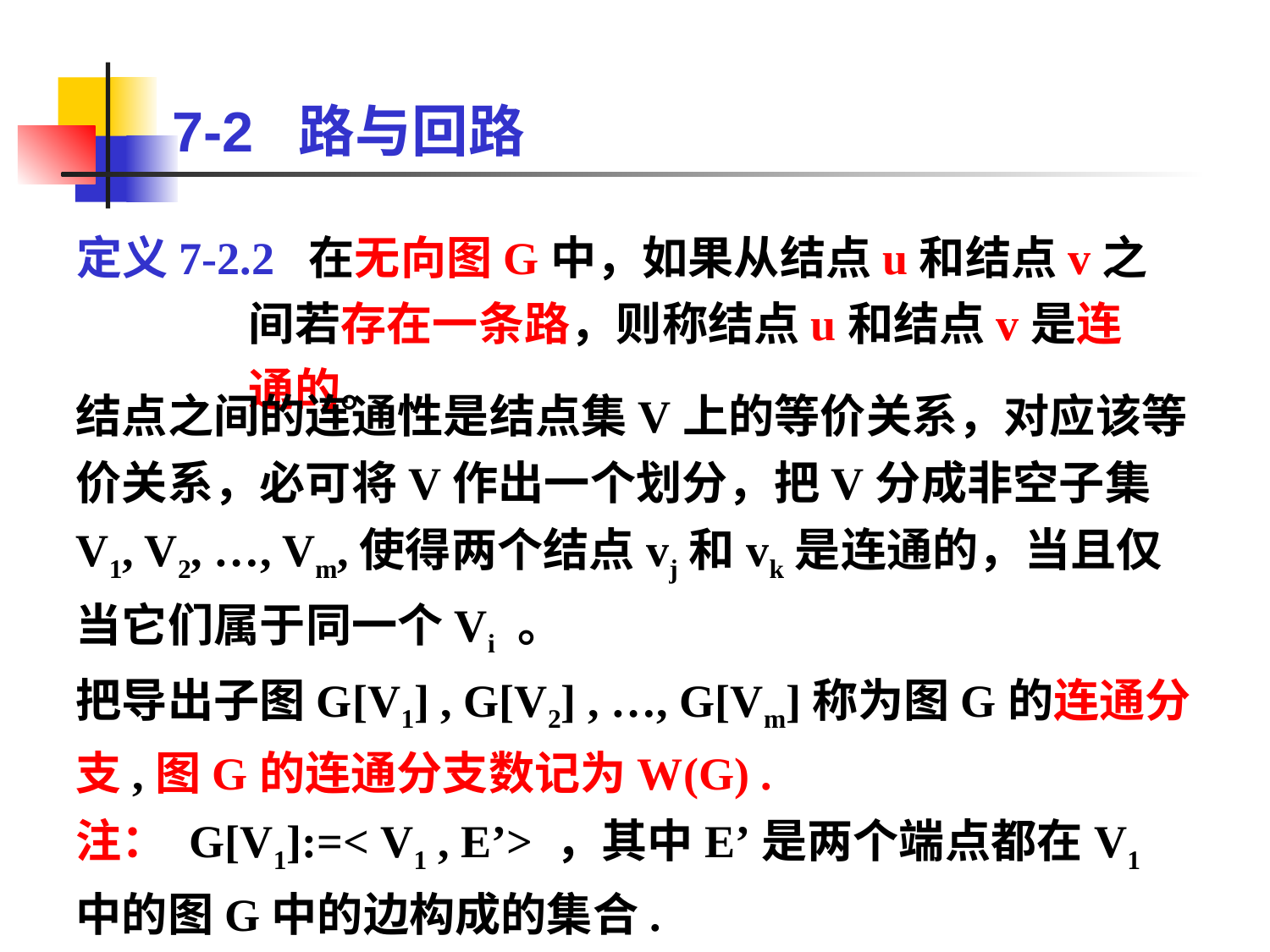

# 7-2  路与回路
定义7-2.2  在无向图G中，如果从结点u和结点v之间若存在一条路，则称结点u和结点v是连通的。
结点之间的连通性是结点集V上的等价关系，对应该等价关系，必可将V作出一个划分，把V分成非空子集V1, V2, …, Vm,使得两个结点vj和vk是连通的，当且仅当它们属于同一个Vi 。
把导出子图G[V1] , G[V2] , …, G[Vm]称为图G的连通分支,图G的连通分支数记为W(G) .
注： G[V1]:=< V1 , E’> ，其中E’是两个端点都在V1  中的图G中的边构成的集合.
38